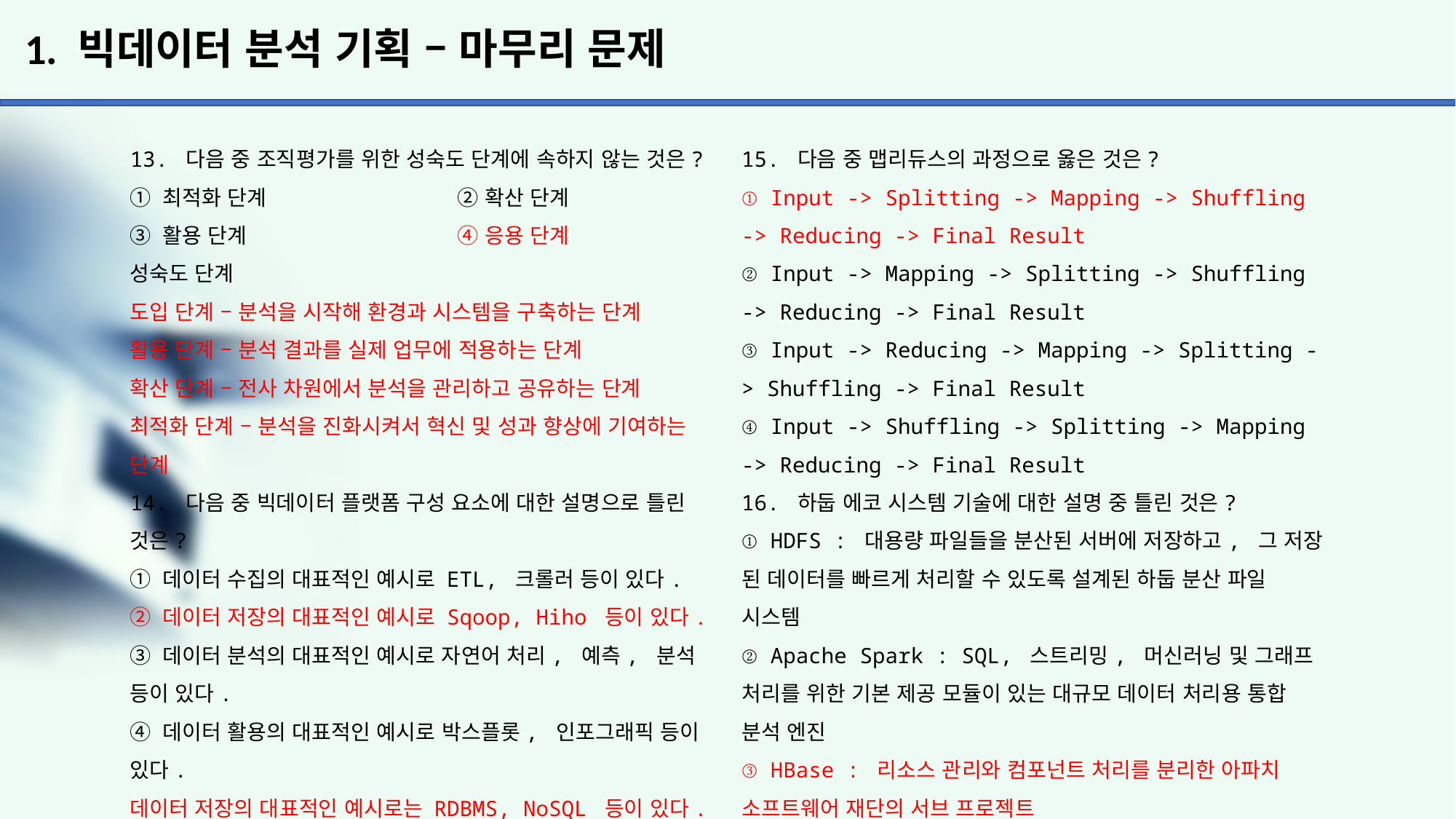

# 1. 빅데이터 분석 기획 – 마무리 문제
13. 다음 중 조직평가를 위한 성숙도 단계에 속하지 않는 것은?
① 최적화 단계 		② 확산 단계
③ 활용 단계 		④ 응용 단계
성숙도 단계
도입 단계 – 분석을 시작해 환경과 시스템을 구축하는 단계
활용 단계 – 분석 결과를 실제 업무에 적용하는 단계
확산 단계 – 전사 차원에서 분석을 관리하고 공유하는 단계
최적화 단계 – 분석을 진화시켜서 혁신 및 성과 향상에 기여하는 단계
14. 다음 중 빅데이터 플랫폼 구성 요소에 대한 설명으로 틀린 것은?
① 데이터 수집의 대표적인 예시로 ETL, 크롤러 등이 있다.
② 데이터 저장의 대표적인 예시로 Sqoop, Hiho 등이 있다.
③ 데이터 분석의 대표적인 예시로 자연어 처리, 예측, 분석 등이 있다.
④ 데이터 활용의 대표적인 예시로 박스플롯, 인포그래픽 등이 있다.
데이터 저장의 대표적인 예시로는 RDBMS, NoSQL 등이 있다.
Sqoop, Hiho는 정형 데이터 수집 기술이다.
15. 다음 중 맵리듀스의 과정으로 옳은 것은?
① Input -> Splitting -> Mapping -> Shuffling -> Reducing -> Final Result
② Input -> Mapping -> Splitting -> Shuffling -> Reducing -> Final Result
③ Input -> Reducing -> Mapping -> Splitting -> Shuffling -> Final Result
④ Input -> Shuffling -> Splitting -> Mapping -> Reducing -> Final Result
16. 하둡 에코 시스템 기술에 대한 설명 중 틀린 것은?
① HDFS : 대용량 파일들을 분산된 서버에 저장하고, 그 저장 된 데이터를 빠르게 처리할 수 있도록 설계된 하둡 분산 파일 시스템
② Apache Spark : SQL, 스트리밍, 머신러닝 및 그래프 처리를 위한 기본 제공 모듈이 있는 대규모 데이터 처리용 통합 분석 엔진
③ HBase : 리소스 관리와 컴포넌트 처리를 분리한 아파치 소프트웨어 재단의 서브 프로젝트
④ Pig : 대용량 데이터를 고차원으로 분석하기 위한 플랫폼
HBase는 HDFS의 분산 컬럼 기반 데이터베이스로 실시간 랜덤 조회 및 업데이트를 할 수 있으며, 각각의 프로세스는
개인의 데이터를 비동기적으로 업데이트를 할 수 있다.
리소스 관리와 컴포넌트 처리를 분리한 아파치 소프트웨어
재단의 서브 프로젝트는 얀(Yet Another Resource Manager)
에 대한 설명이다.